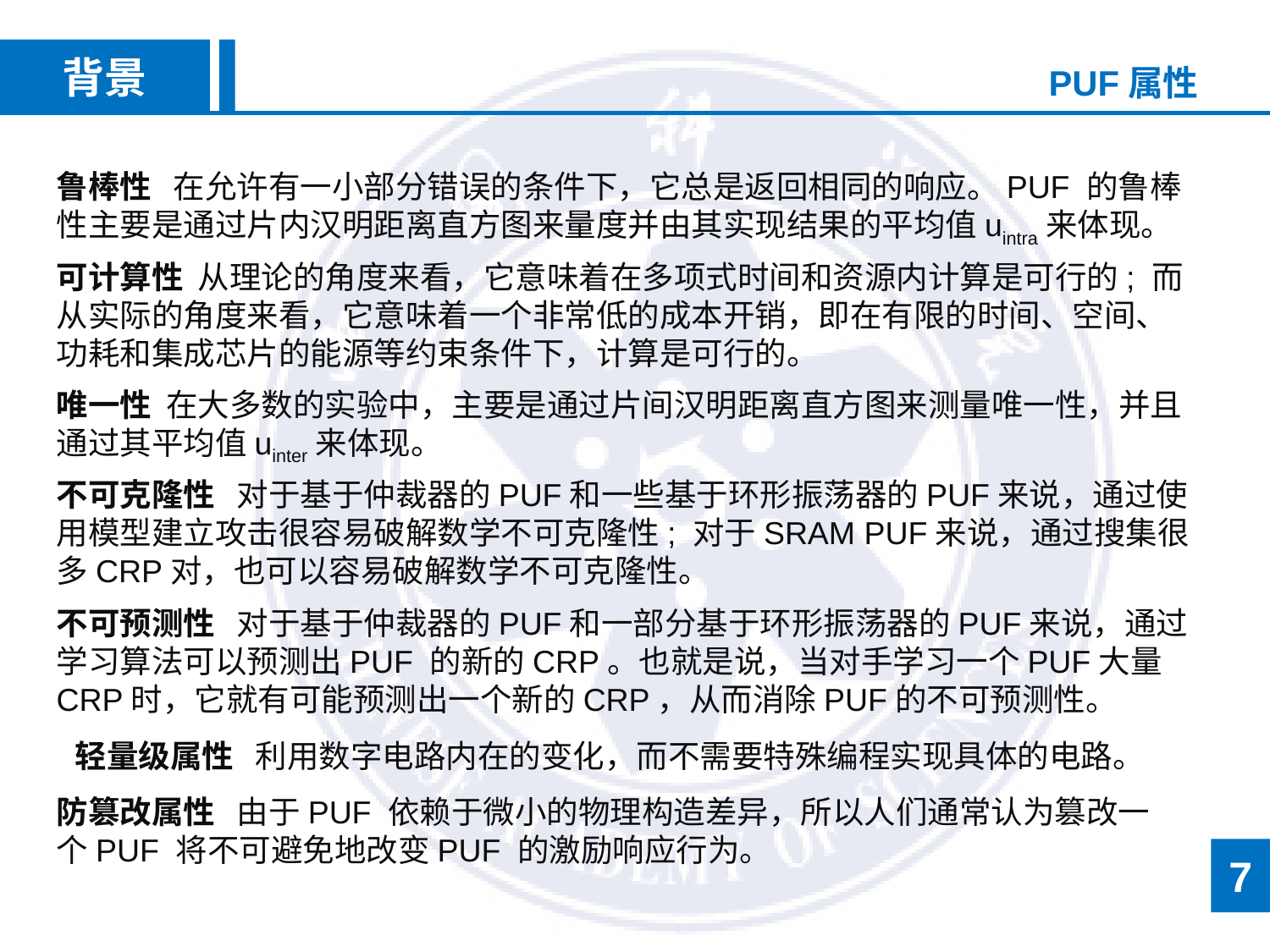

背景

PUF属性
鲁棒性   在允许有一小部分错误的条件下，它总是返回相同的响应。PUF 的鲁棒性主要是通过片内汉明距离直方图来量度并由其实现结果的平均值uintra来体现。
可计算性  从理论的角度来看，它意味着在多项式时间和资源内计算是可行的; 而从实际的角度来看，它意味着一个非常低的成本开销，即在有限的时间、空间、功耗和集成芯片的能源等约束条件下，计算是可行的。
唯一性  在大多数的实验中，主要是通过片间汉明距离直方图来测量唯一性，并且通过其平均值uinter来体现。
不可克隆性   对于基于仲裁器的PUF和一些基于环形振荡器的PUF来说，通过使用模型建立攻击很容易破解数学不可克隆性; 对于SRAM PUF来说，通过搜集很多CRP对，也可以容易破解数学不可克隆性。
不可预测性   对于基于仲裁器的PUF和一部分基于环形振荡器的PUF来说，通过学习算法可以预测出PUF 的新的CRP。也就是说，当对手学习一个PUF大量CRP时，它就有可能预测出一个新的CRP，从而消除PUF的不可预测性。
轻量级属性   利用数字电路内在的变化，而不需要特殊编程实现具体的电路。
防篡改属性   由于PUF 依赖于微小的物理构造差异，所以人们通常认为篡改一个PUF 将不可避免地改变PUF 的激励响应行为。
7